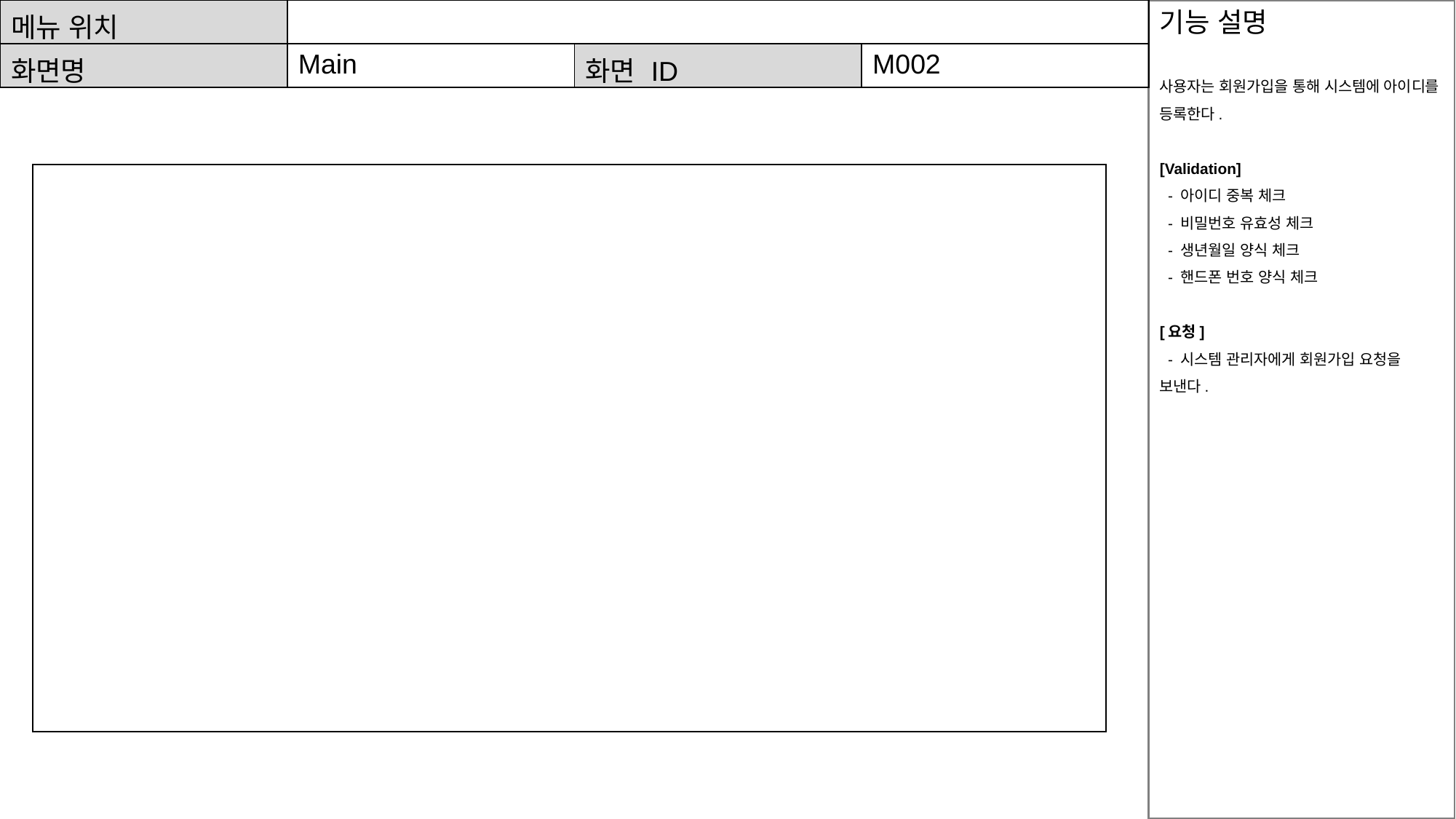

| 메뉴 위치 |  |  |  |
| --- | --- | --- | --- |
| 화면명 | Main | 화면 ID | M002 |
기능 설명

사용자는 회원가입을 통해 시스템에 아이디를 등록한다.

[Validation]
  - 아이디 중복 체크
  - 비밀번호 유효성 체크
  - 생년월일 양식 체크
  - 핸드폰 번호 양식 체크
[요청]
  - 시스템 관리자에게 회원가입 요청을 보낸다.